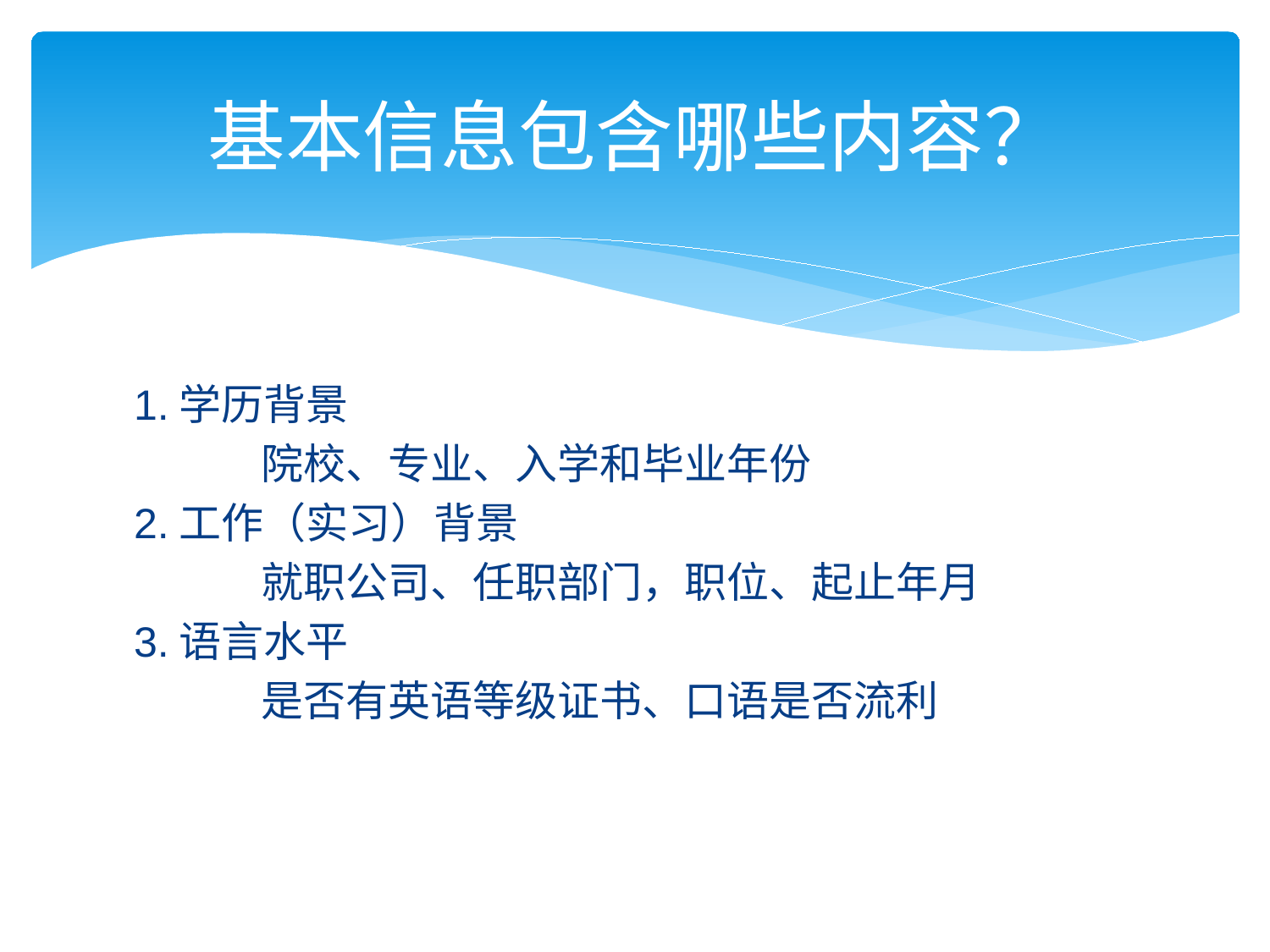

# 基本信息包含哪些内容？
1.学历背景
	院校、专业、入学和毕业年份
2.工作（实习）背景
	就职公司、任职部门，职位、起止年月
3.语言水平
	是否有英语等级证书、口语是否流利